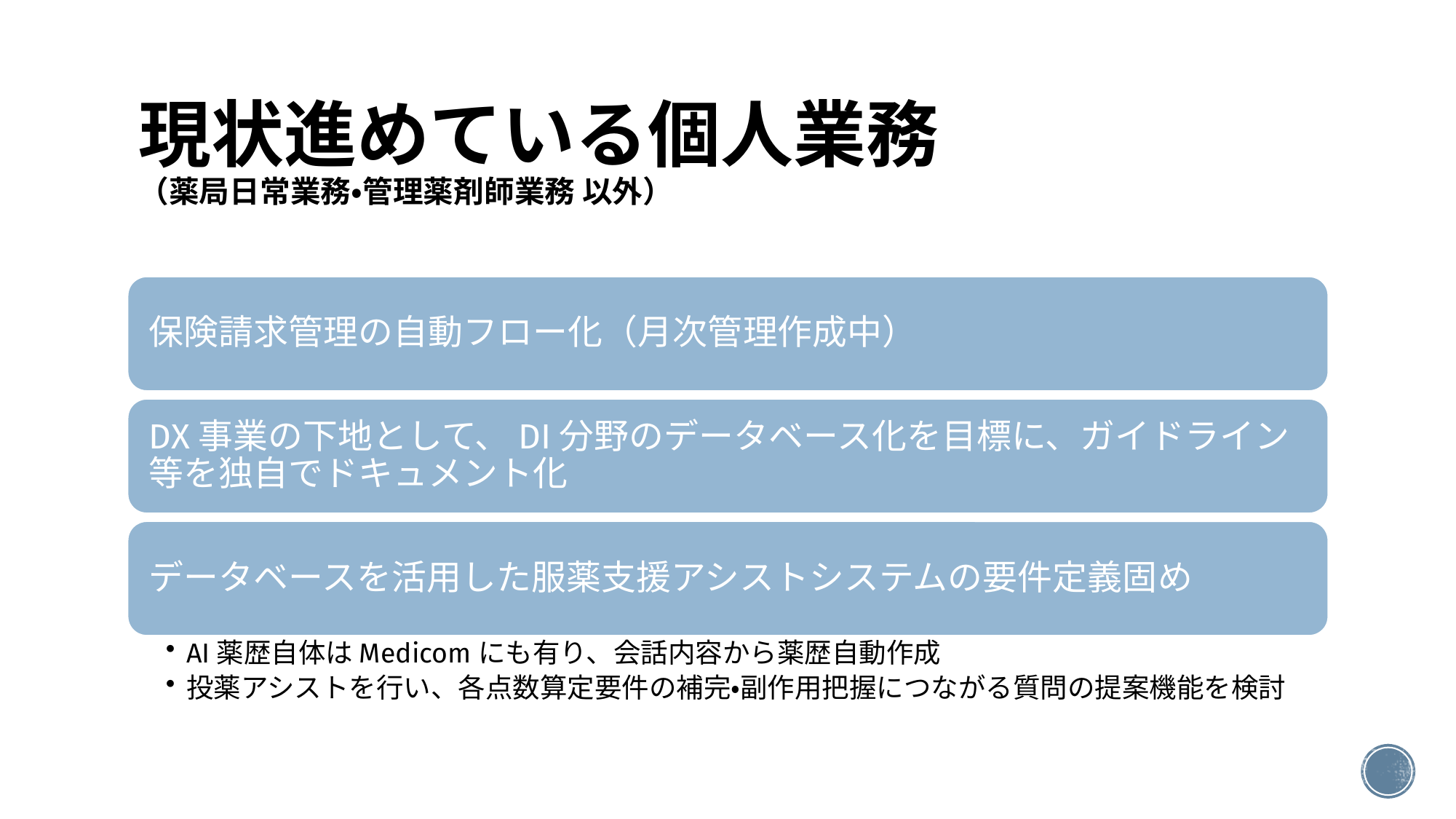

# 現状進めている個人業務 （薬局日常業務・管理薬剤師業務 以外）
保険請求管理の自動フロー化（月次管理作成中）
DX事業の下地として、DI分野のデータベース化を目標に、ガイドライン等を独自でドキュメント化
データベースを活用した服薬支援アシストシステムの要件定義固め
AI薬歴自体はMedicomにも有り、会話内容から薬歴自動作成
投薬アシストを行い、各点数算定要件の補完・副作用把握につながる質問の提案機能を検討